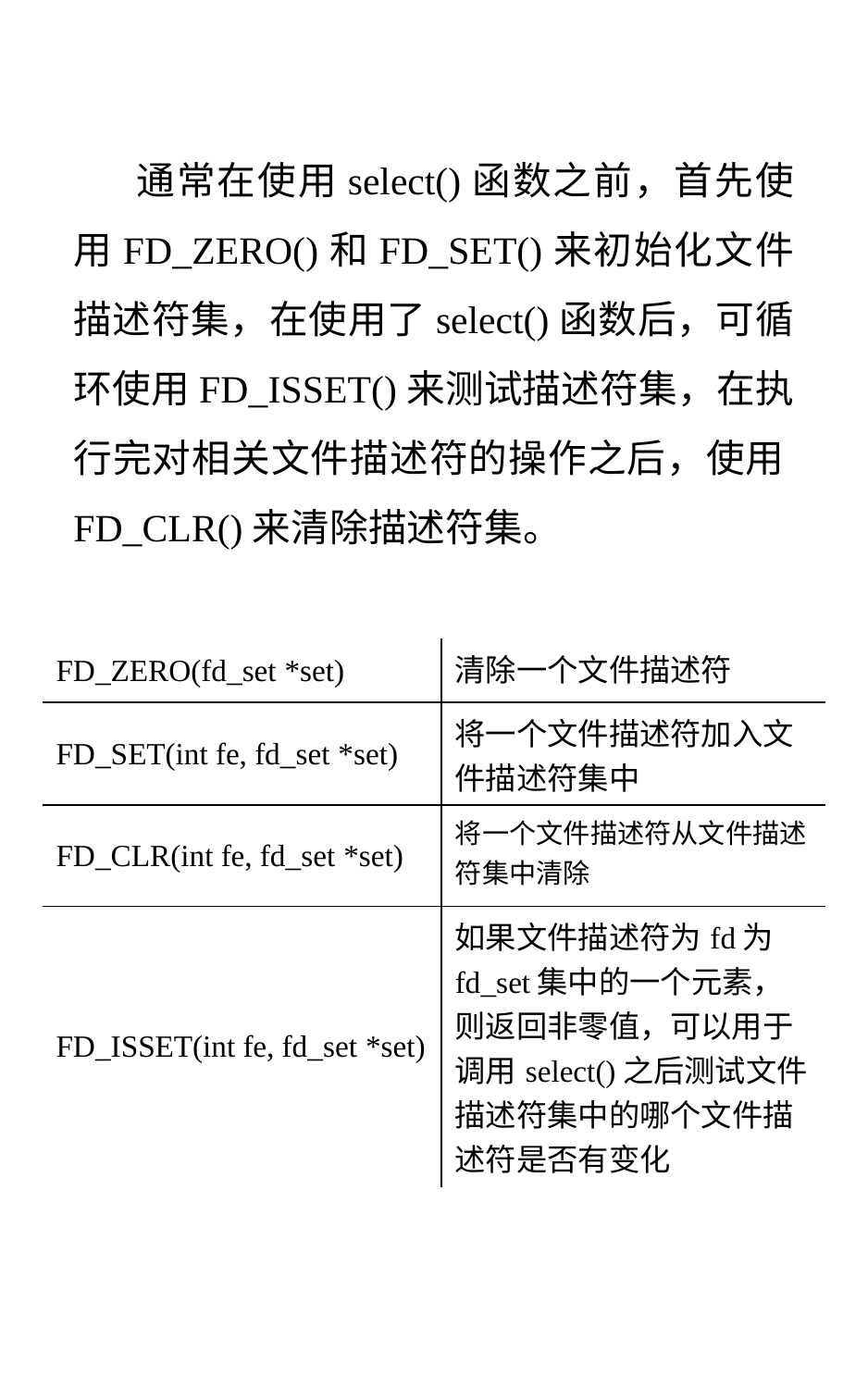

通常在使用select()函数之前，首先使用FD_ZERO()和FD_SET()来初始化文件描述符集，在使用了select()函数后，可循环使用FD_ISSET()来测试描述符集，在执行完对相关文件描述符的操作之后，使用FD_CLR()来清除描述符集。

| FD\_ZERO(fd\_set \*set) | 清除一个文件描述符 |
| --- | --- |
| FD\_SET(int fe, fd\_set \*set) | 将一个文件描述符加入文件描述符集中 |
| FD\_CLR(int fe, fd\_set \*set) | 将一个文件描述符从文件描述符集中清除 |
| FD\_ISSET(int fe, fd\_set \*set) | 如果文件描述符为fd为fd\_set集中的一个元素，则返回非零值，可以用于调用select()之后测试文件描述符集中的哪个文件描述符是否有变化 |